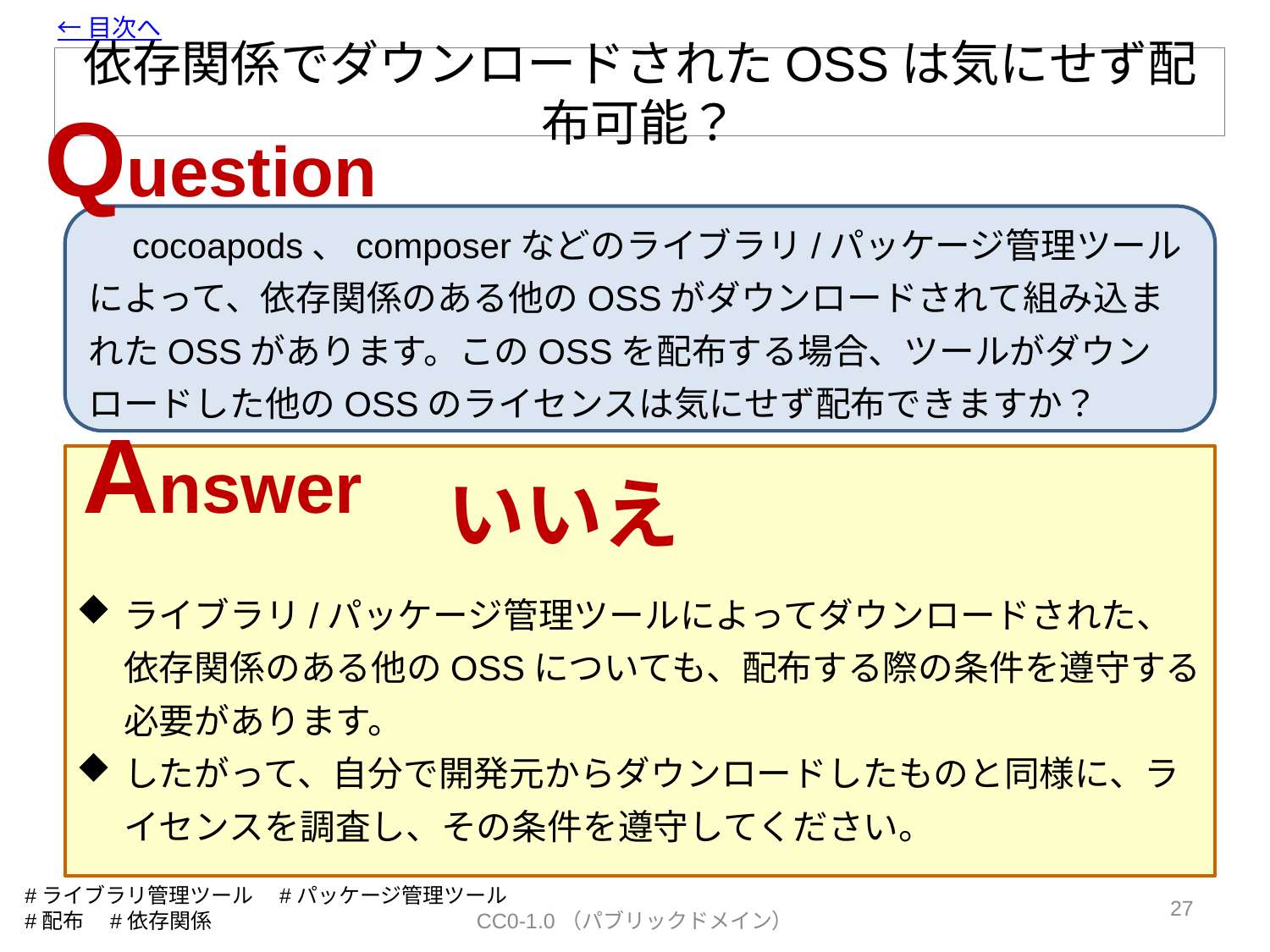

← 目次へ
# 依存関係でダウンロードされたOSSは気にせず配布可能？
Question
　cocoapods、composerなどのライブラリ/パッケージ管理ツールによって、依存関係のある他のOSSがダウンロードされて組み込まれたOSSがあります。このOSSを配布する場合、ツールがダウンロードした他のOSSのライセンスは気にせず配布できますか？
Answer

いいえ
ライブラリ/パッケージ管理ツールによってダウンロードされた、依存関係のある他のOSSについても、配布する際の条件を遵守する必要があります。
したがって、自分で開発元からダウンロードしたものと同様に、ライセンスを調査し、その条件を遵守してください。
#ライブラリ管理ツール　#パッケージ管理ツール
#配布　#依存関係
27
CC0-1.0（パブリックドメイン）